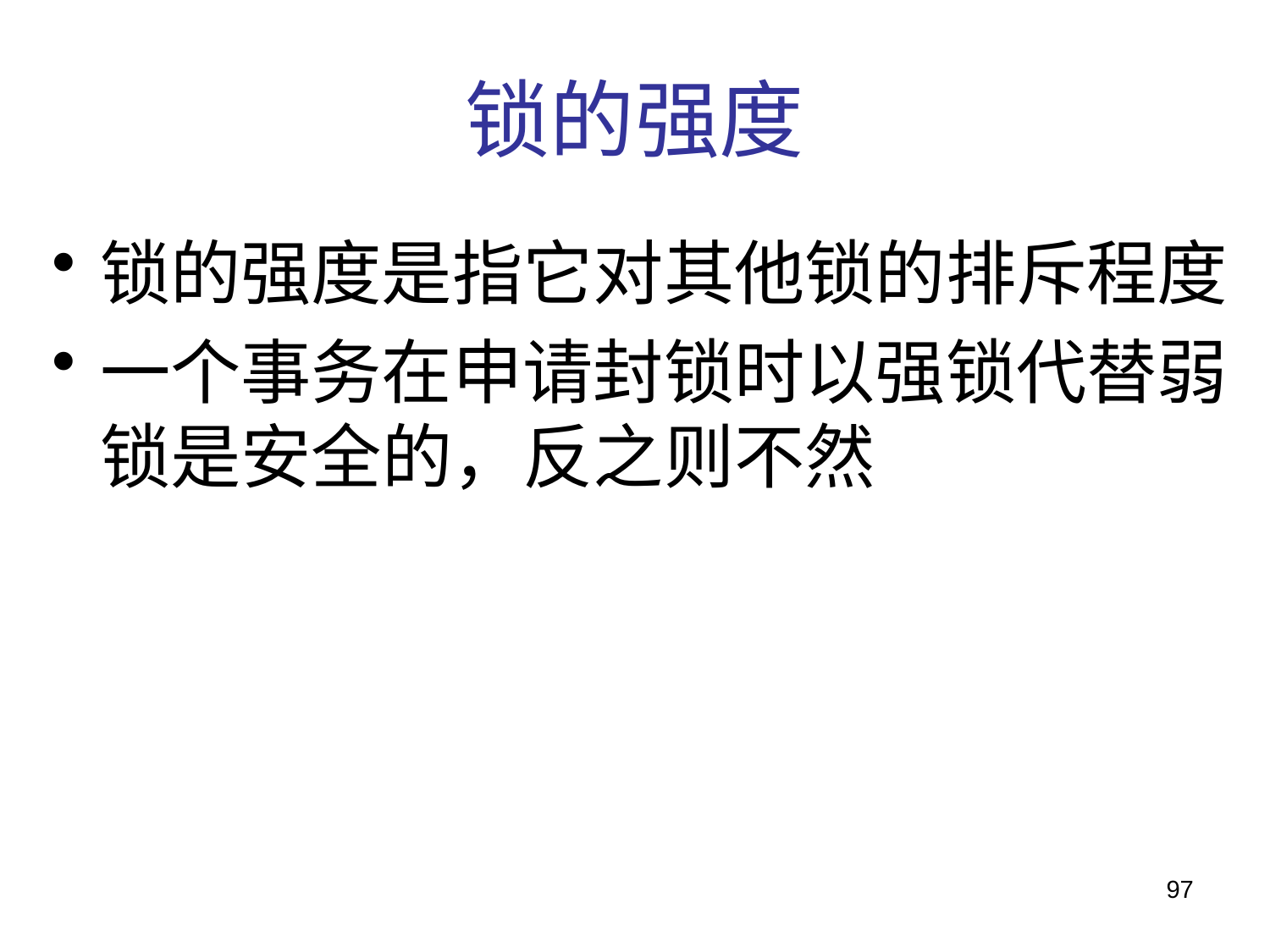

# 锁的强度
锁的强度是指它对其他锁的排斥程度
一个事务在申请封锁时以强锁代替弱锁是安全的，反之则不然

97